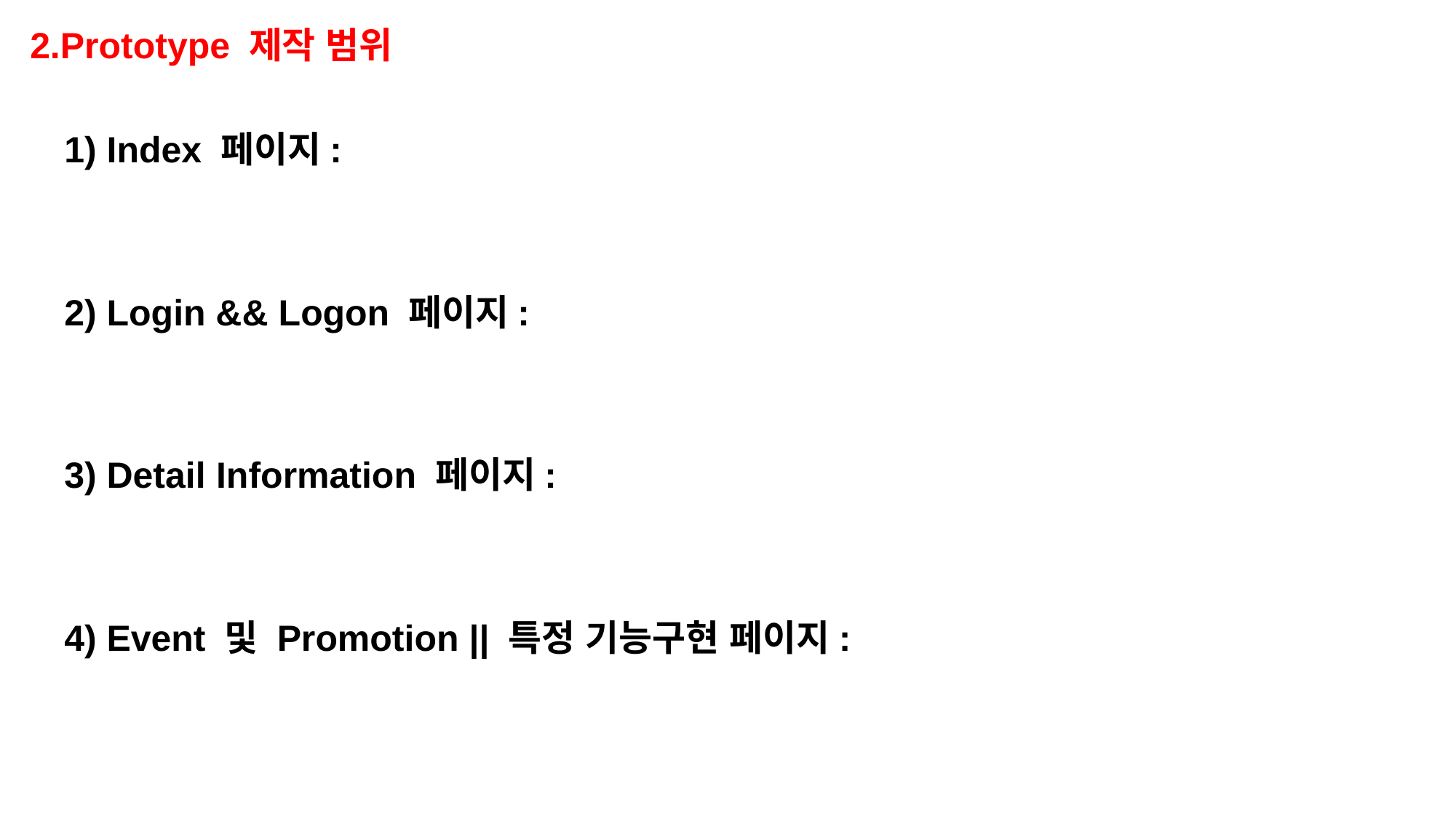

2.Prototype 제작 범위
1) Index 페이지:
2) Login && Logon 페이지:
3) Detail Information 페이지:
4) Event 및 Promotion || 특정 기능구현 페이지: